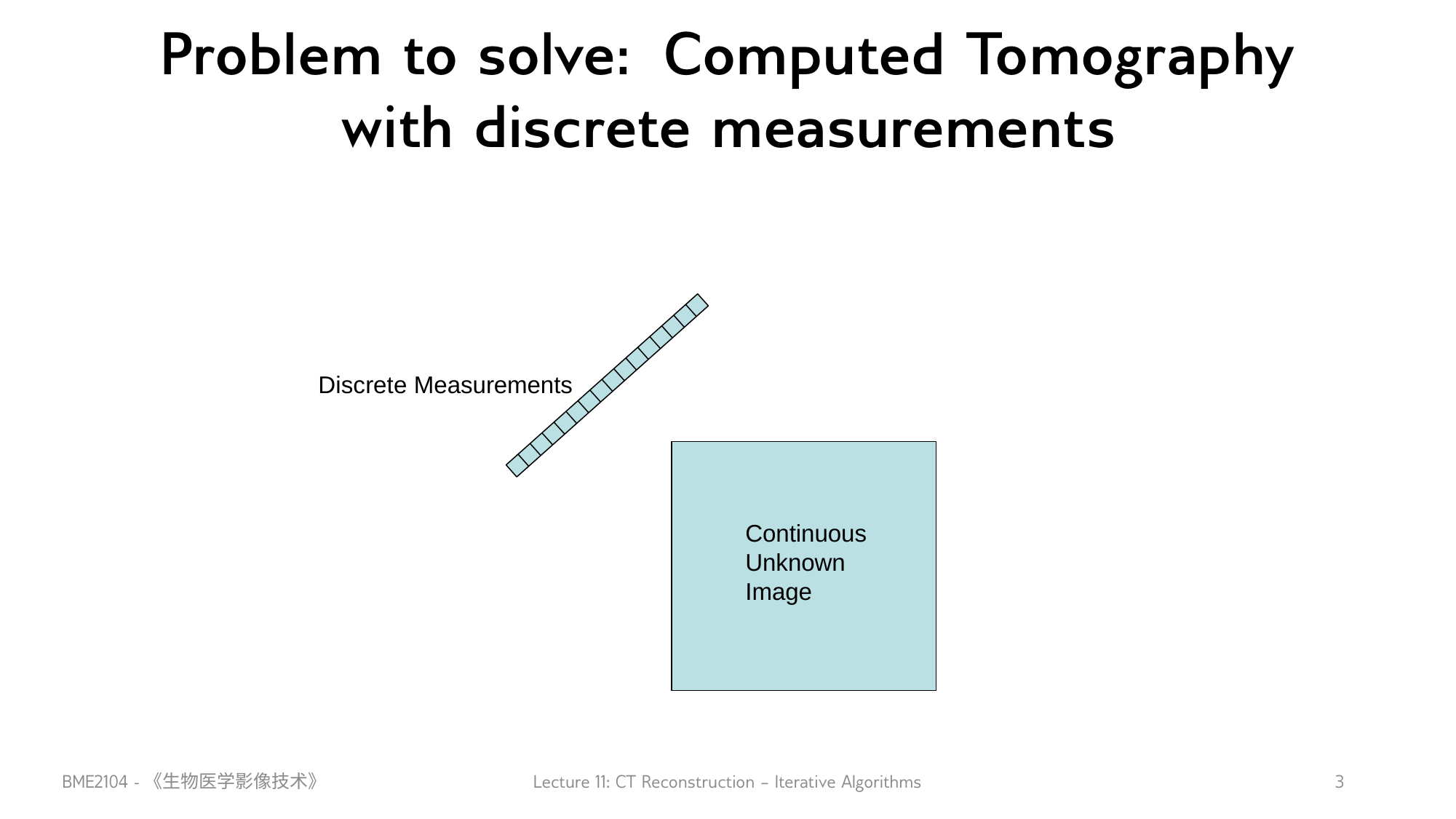

# Problem to solve: Computed Tomography with discrete measurements

Discrete Measurements
Continuous Unknown Image
BME2104 -《生物医学影像技术》
Lecture 11: CT Reconstruction – Iterative Algorithms
3